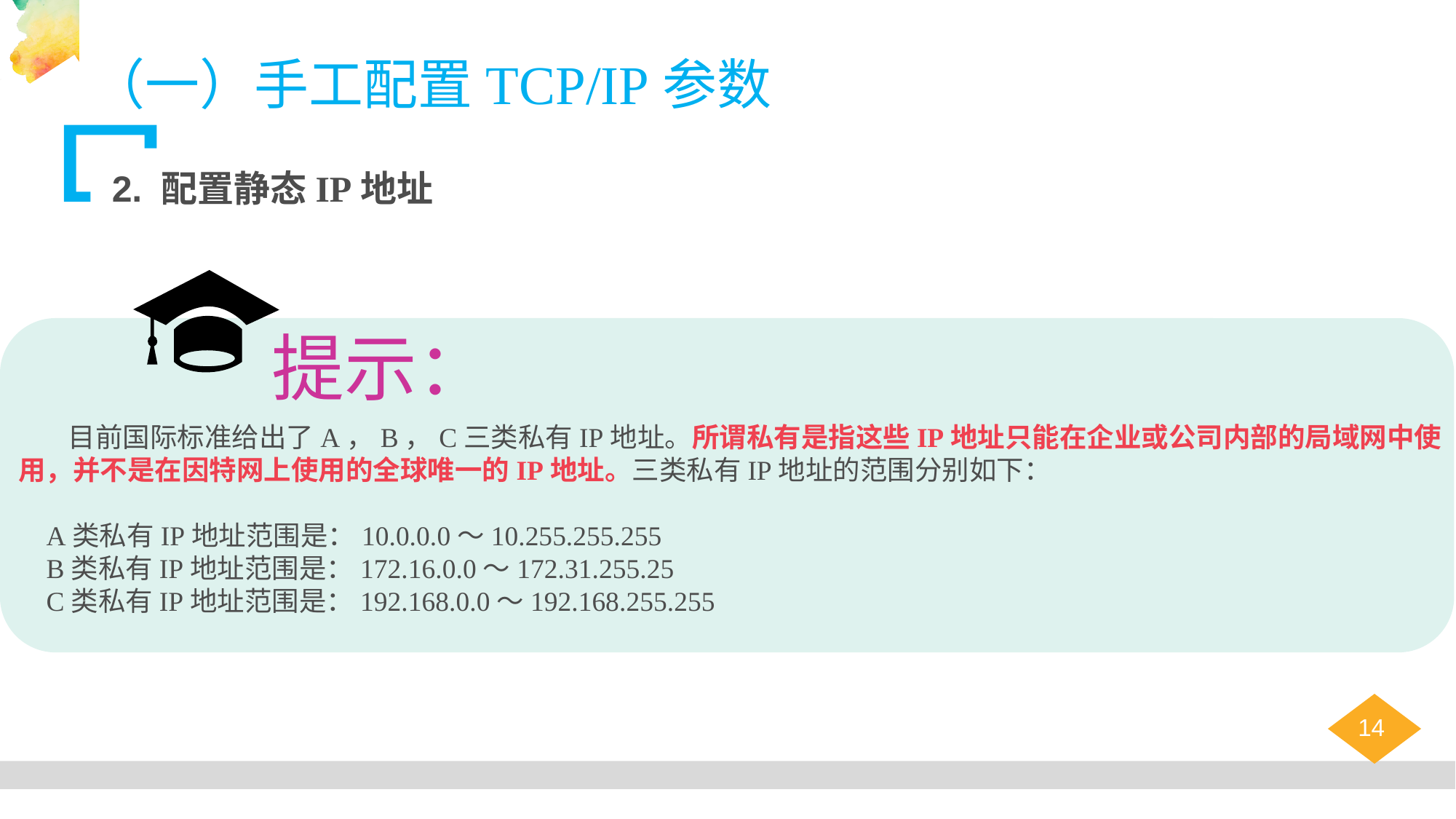

（一）手工配置TCP/IP参数

2. 配置静态IP地址

提示：

       目前国际标准给出了A，B，C三类私有IP地址。所谓私有是指这些IP地址只能在企业或公司内部的局域网中使用，并不是在因特网上使用的全球唯一的IP地址。三类私有IP地址的范围分别如下：

    A类私有IP地址范围是：10.0.0.0～10.255.255.255
    B类私有IP地址范围是：172.16.0.0～172.31.255.25
    C类私有IP地址范围是：192.168.0.0～192.168.255.255